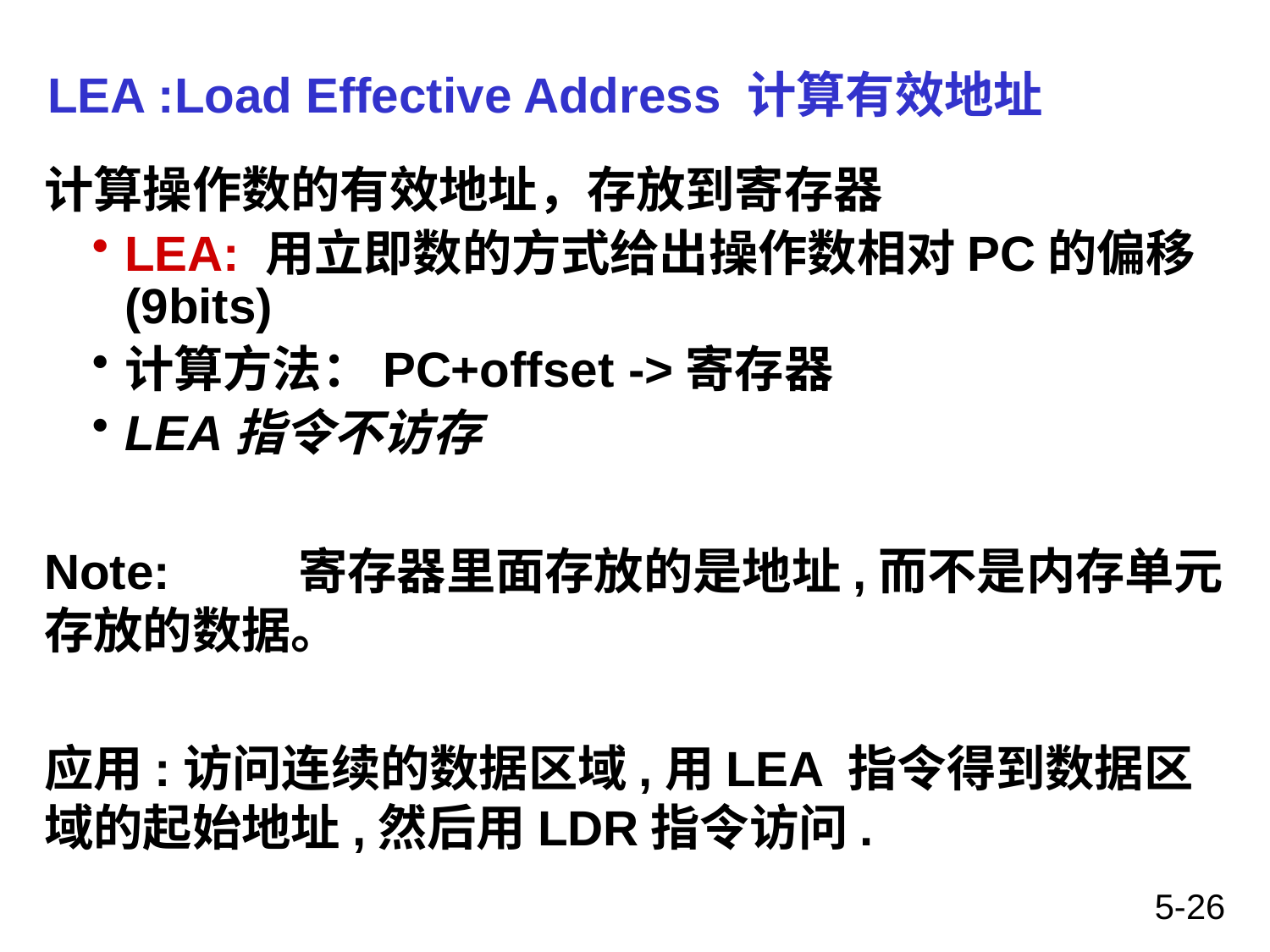

# LEA :Load Effective Address 计算有效地址
计算操作数的有效地址，存放到寄存器
LEA: 用立即数的方式给出操作数相对PC的偏移(9bits)
计算方法：PC+offset ->寄存器
LEA指令不访存

Note: 	寄存器里面存放的是地址,而不是内存单元存放的数据。

应用:访问连续的数据区域,用LEA 指令得到数据区域的起始地址,然后用LDR指令访问.
5-26